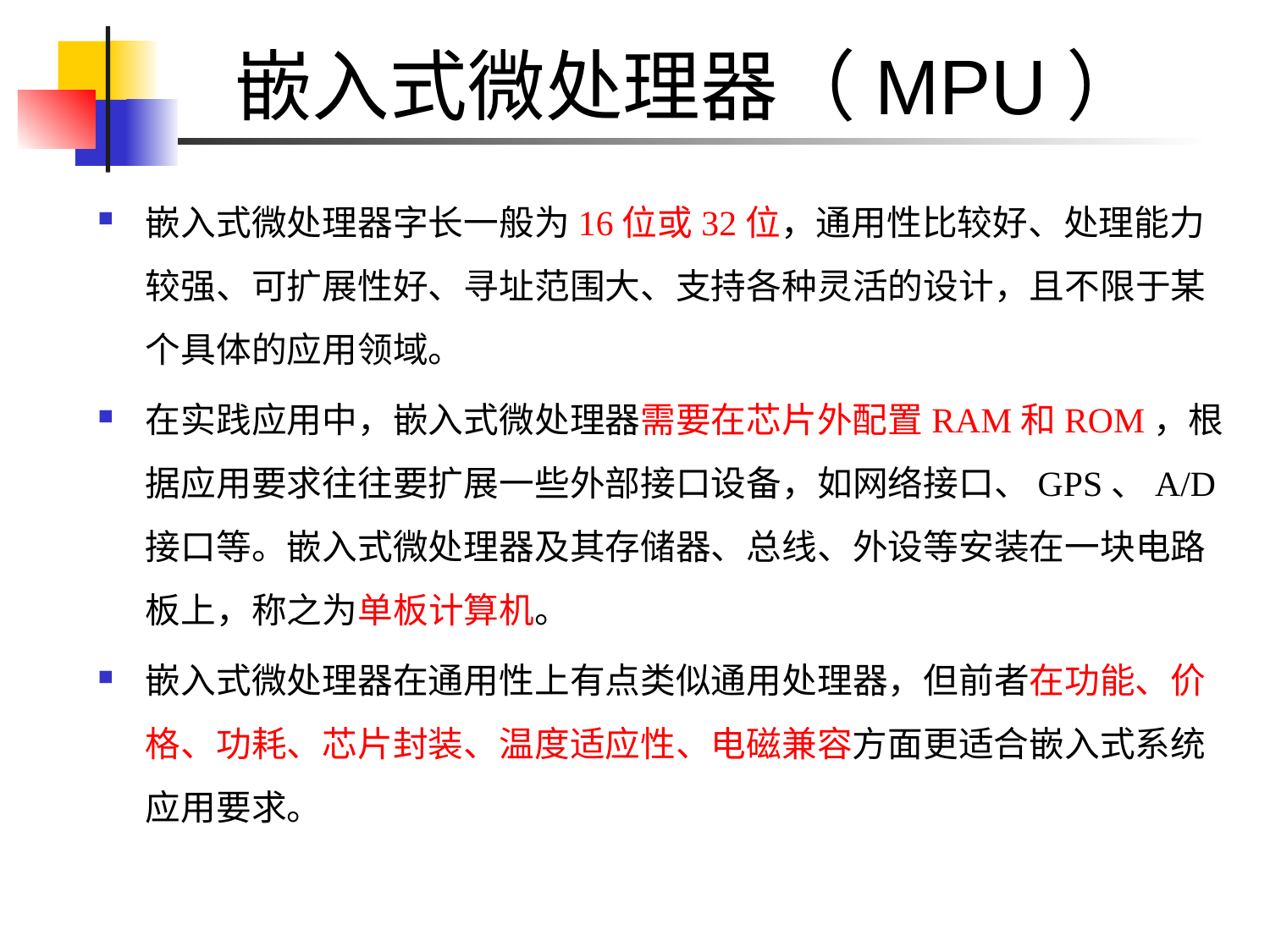

# 嵌入式微处理器（MPU）
嵌入式微处理器字长一般为16位或32位，通用性比较好、处理能力较强、可扩展性好、寻址范围大、支持各种灵活的设计，且不限于某个具体的应用领域。
在实践应用中，嵌入式微处理器需要在芯片外配置RAM和ROM，根据应用要求往往要扩展一些外部接口设备，如网络接口、GPS、A/D接口等。嵌入式微处理器及其存储器、总线、外设等安装在一块电路板上，称之为单板计算机。
嵌入式微处理器在通用性上有点类似通用处理器，但前者在功能、价格、功耗、芯片封装、温度适应性、电磁兼容方面更适合嵌入式系统应用要求。